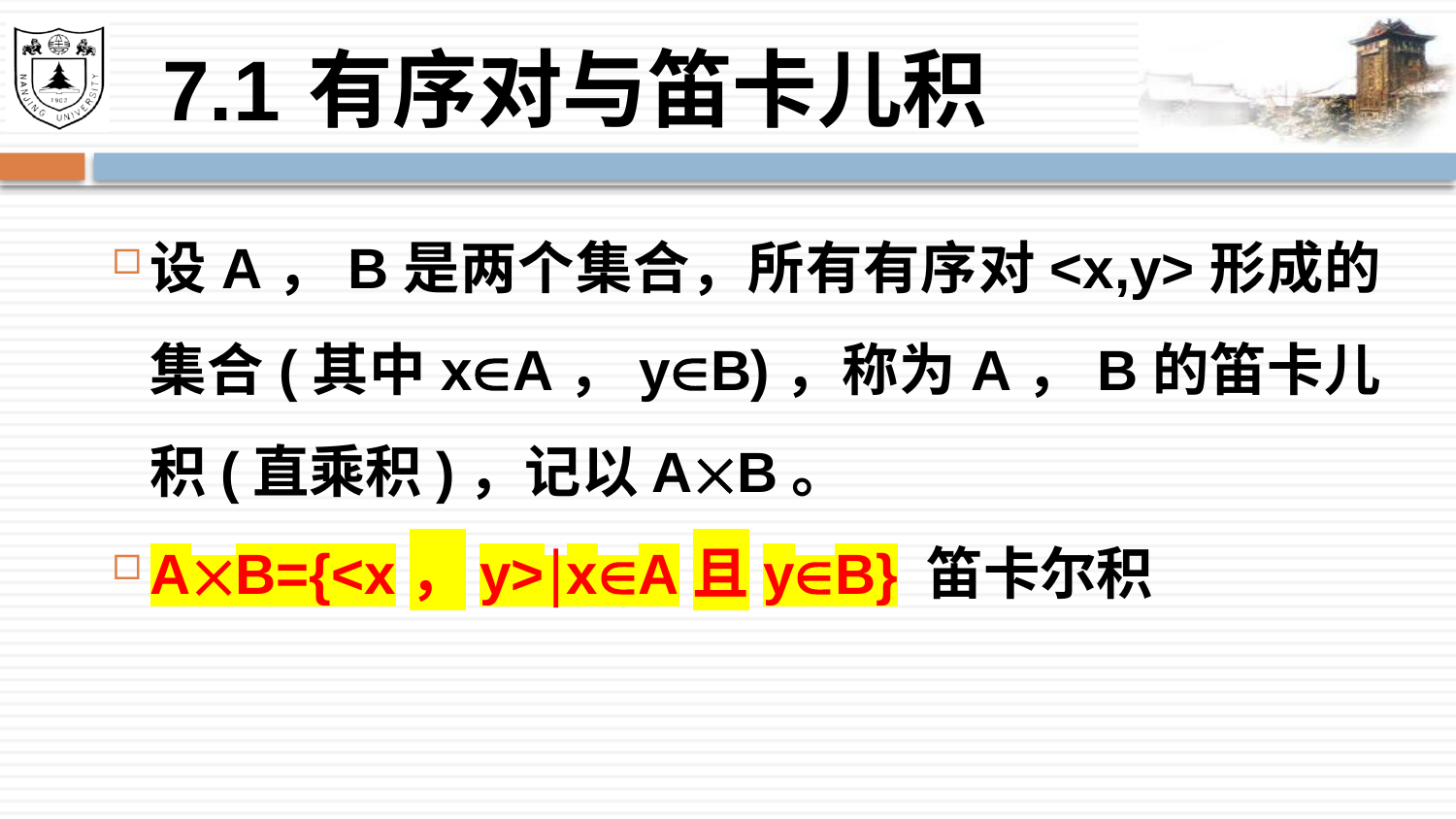

# 7.1	有序对与笛卡儿积
设A，B是两个集合，所有有序对<x,y>形成的集合(其中x∈A，y∈B)，称为A，B的笛卡儿积(直乘积)，记以A×B。
A×B={<x，y>|x∈A且y∈B} 笛卡尔积